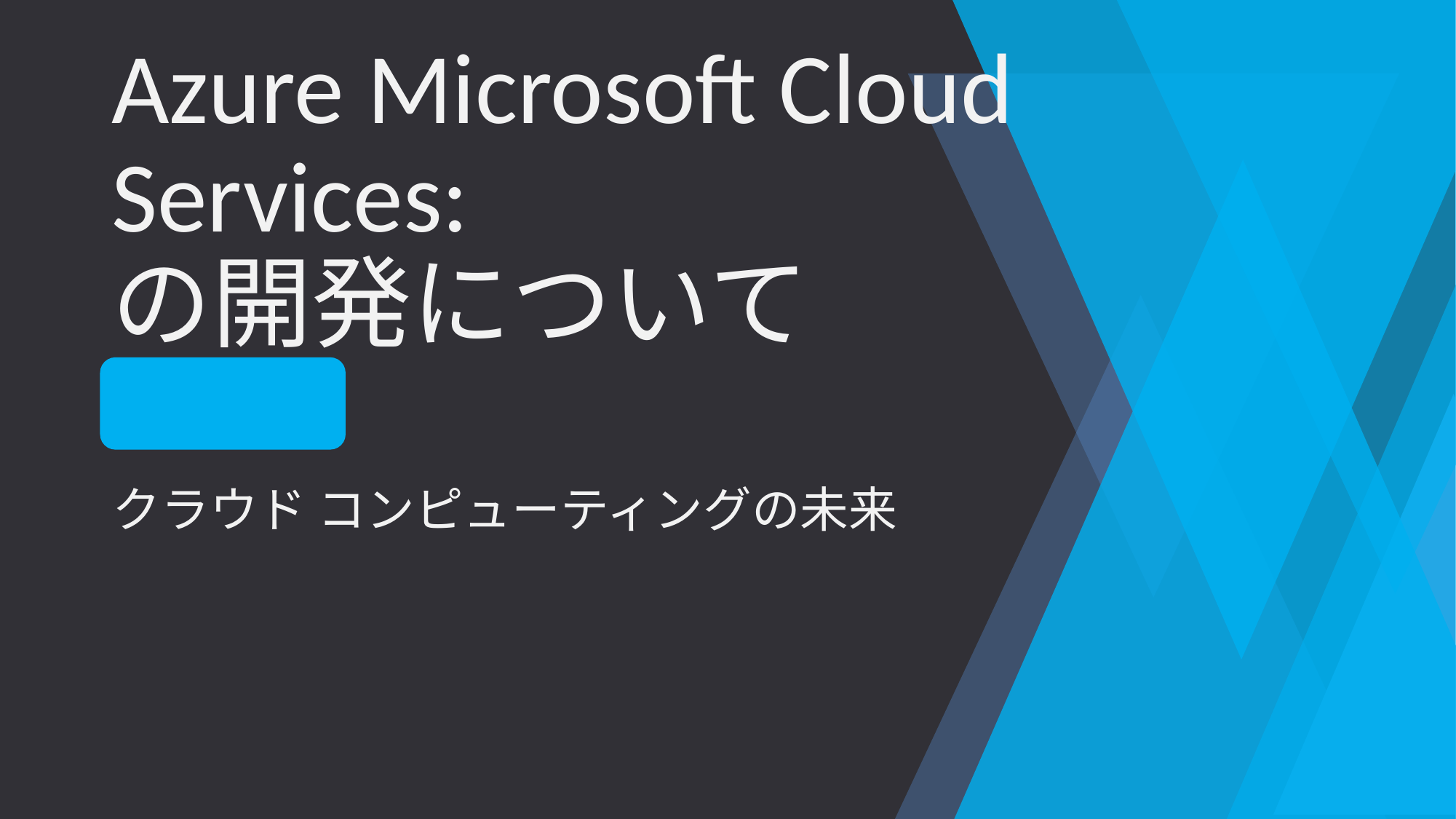

# Azure Microsoft Cloud Services: の開発について
クラウド コンピューティングの未来